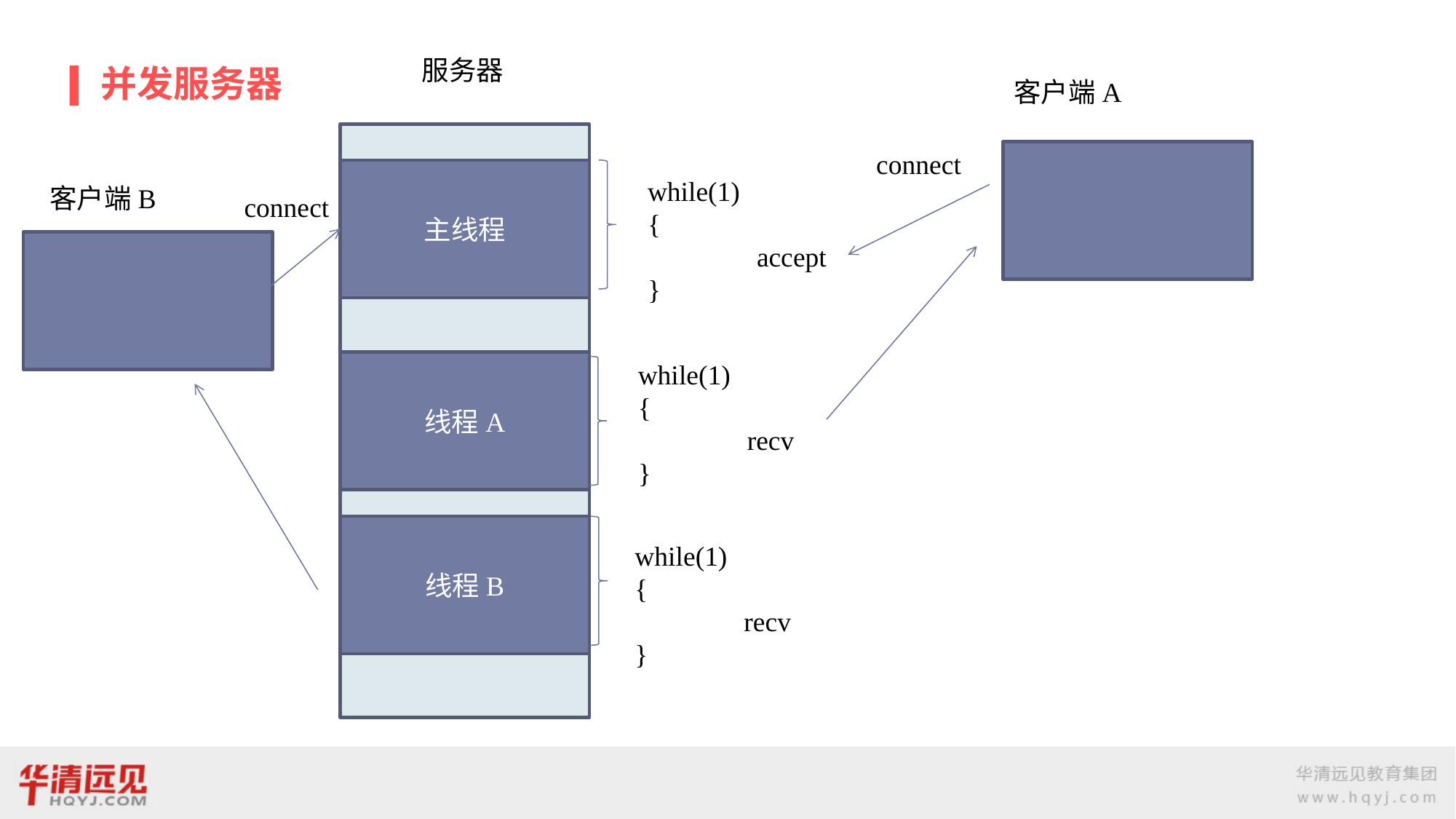

服务器
# 并发服务器
客户端A

connect

主线程

while(1)
{
	accept
}
客户端B
connect

线程A
while(1)
{
	recv
}

线程B

while(1)
{
	recv
}